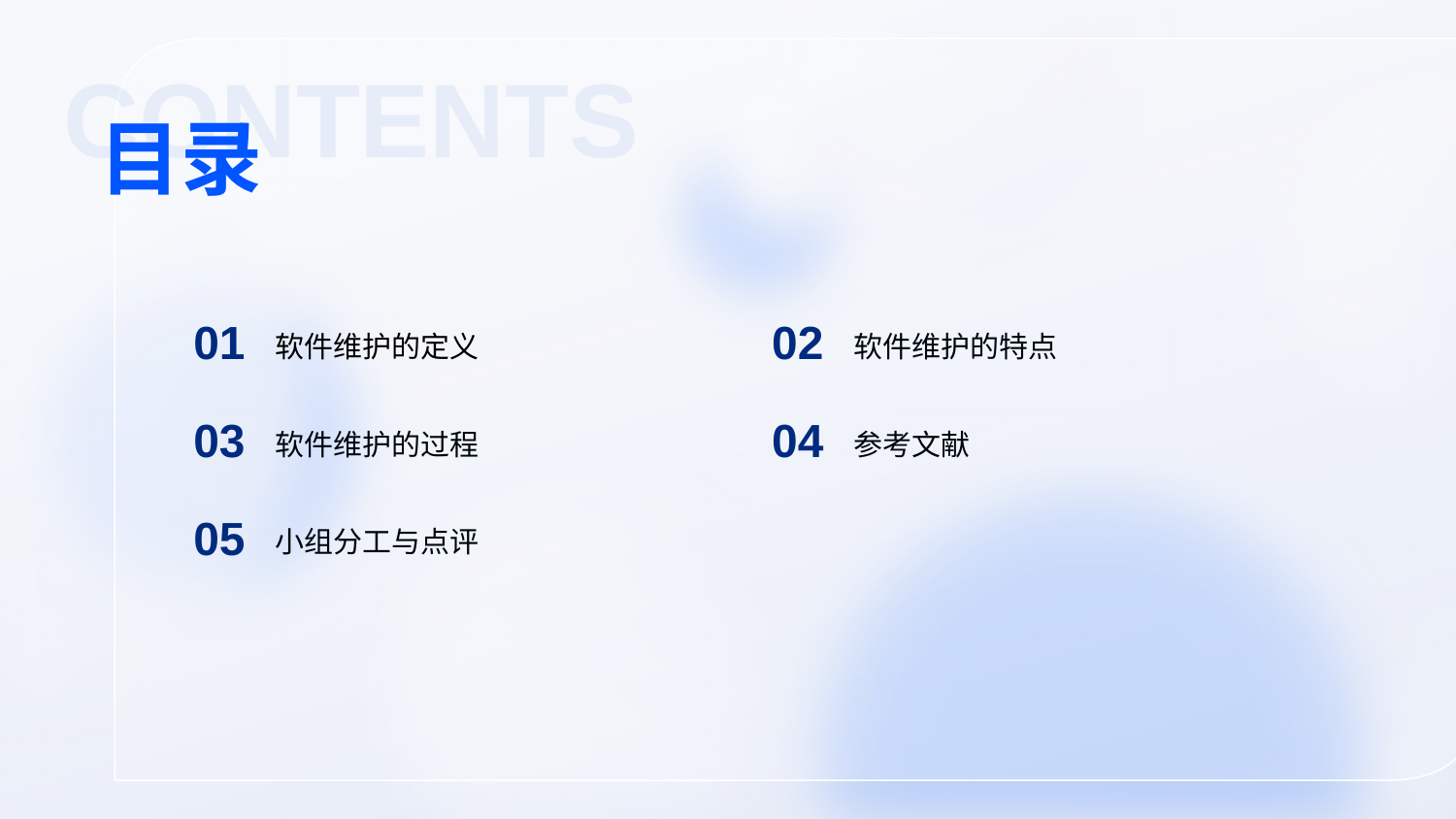

CONTENTS

目录
01
02
软件维护的定义
软件维护的特点
03
04
软件维护的过程
参考文献
05
小组分工与点评